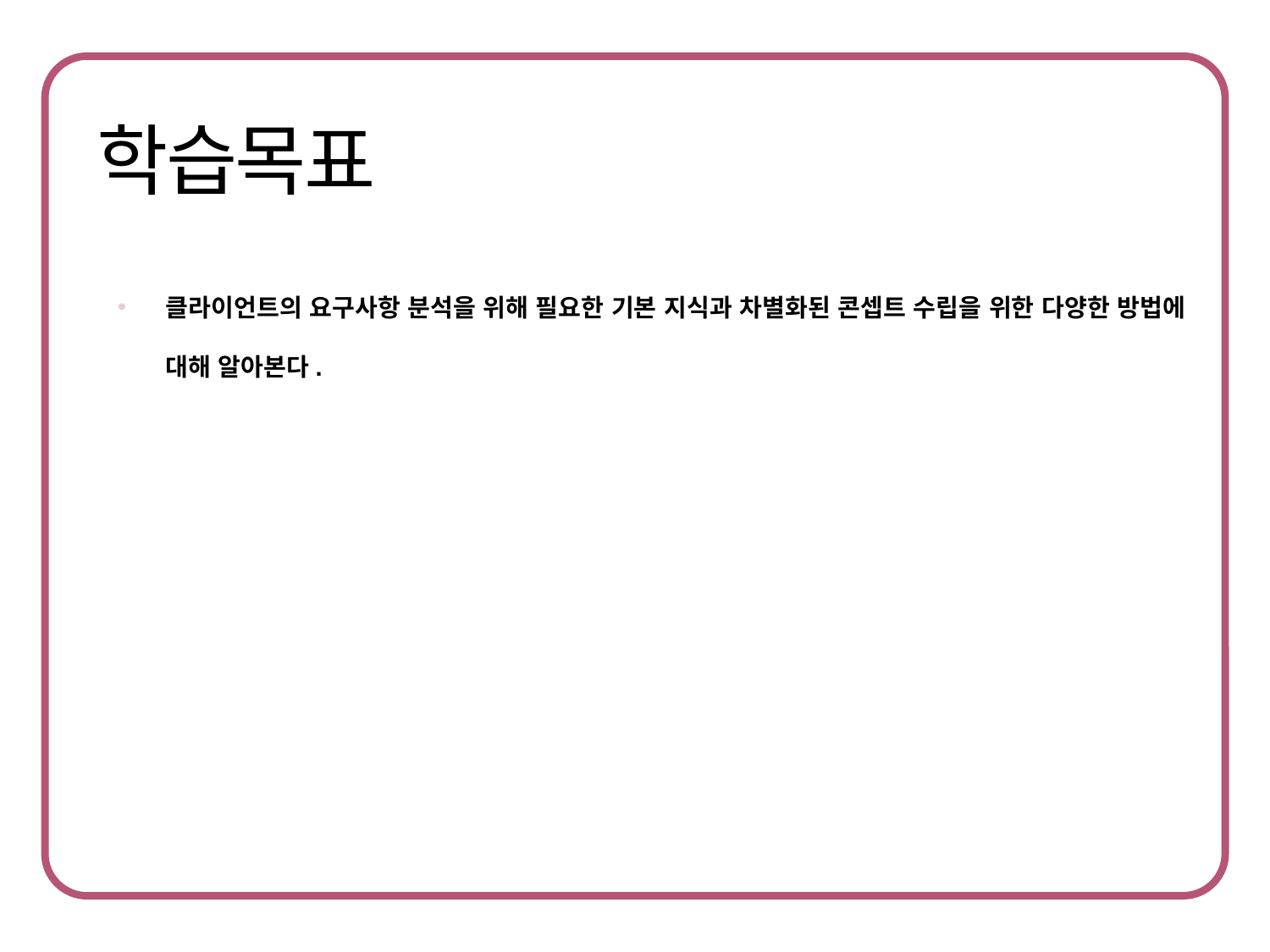

클라이언트의 요구사항 분석을 위해 필요한 기본 지식과 차별화된 콘셉트 수립을 위한 다양한 방법에 대해 알아본다.